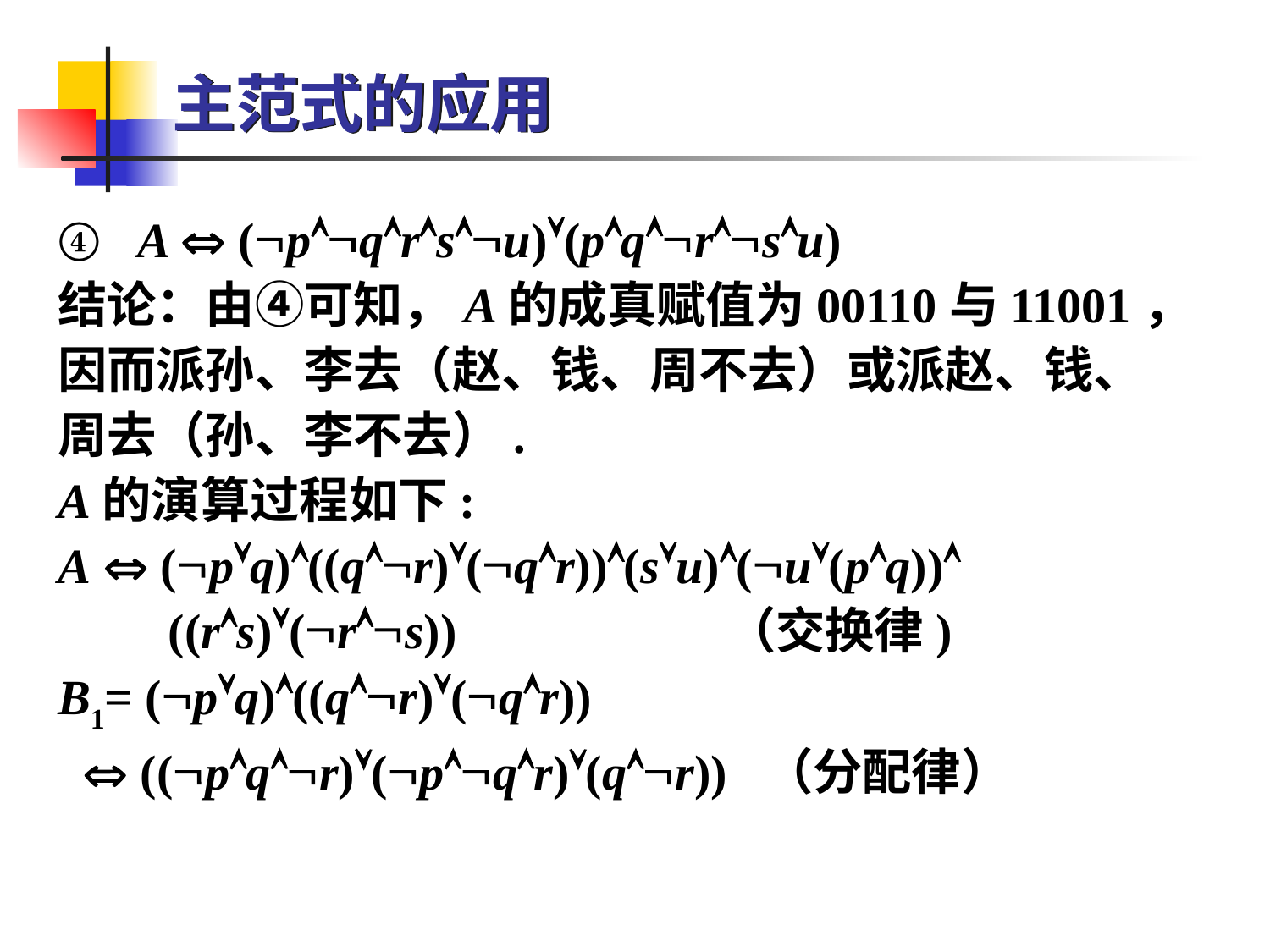

# 主范式的应用
④   A ⇔ (¬p∧¬q∧r∧s∧¬u)∨(p∧q∧¬r∧¬s∧u)
结论：由④可知，A的成真赋值为00110与11001，
因而派孙、李去（赵、钱、周不去）或派赵、钱、
周去（孙、李不去）.
A的演算过程如下:
A ⇔ (¬p∨q)∧((q∧¬r)∨(¬q∧r))∧(s∨u)∧(¬u∨(p∧q))∧
         ((r∧s)∨(¬r∧¬s))                     （交换律)
B1= (¬p∨q)∧((q∧¬r)∨(¬q∧r))
  ⇔ ((¬p∧q∧¬r)∨(¬p∧¬q∧r)∨(q∧¬r))  （分配律）